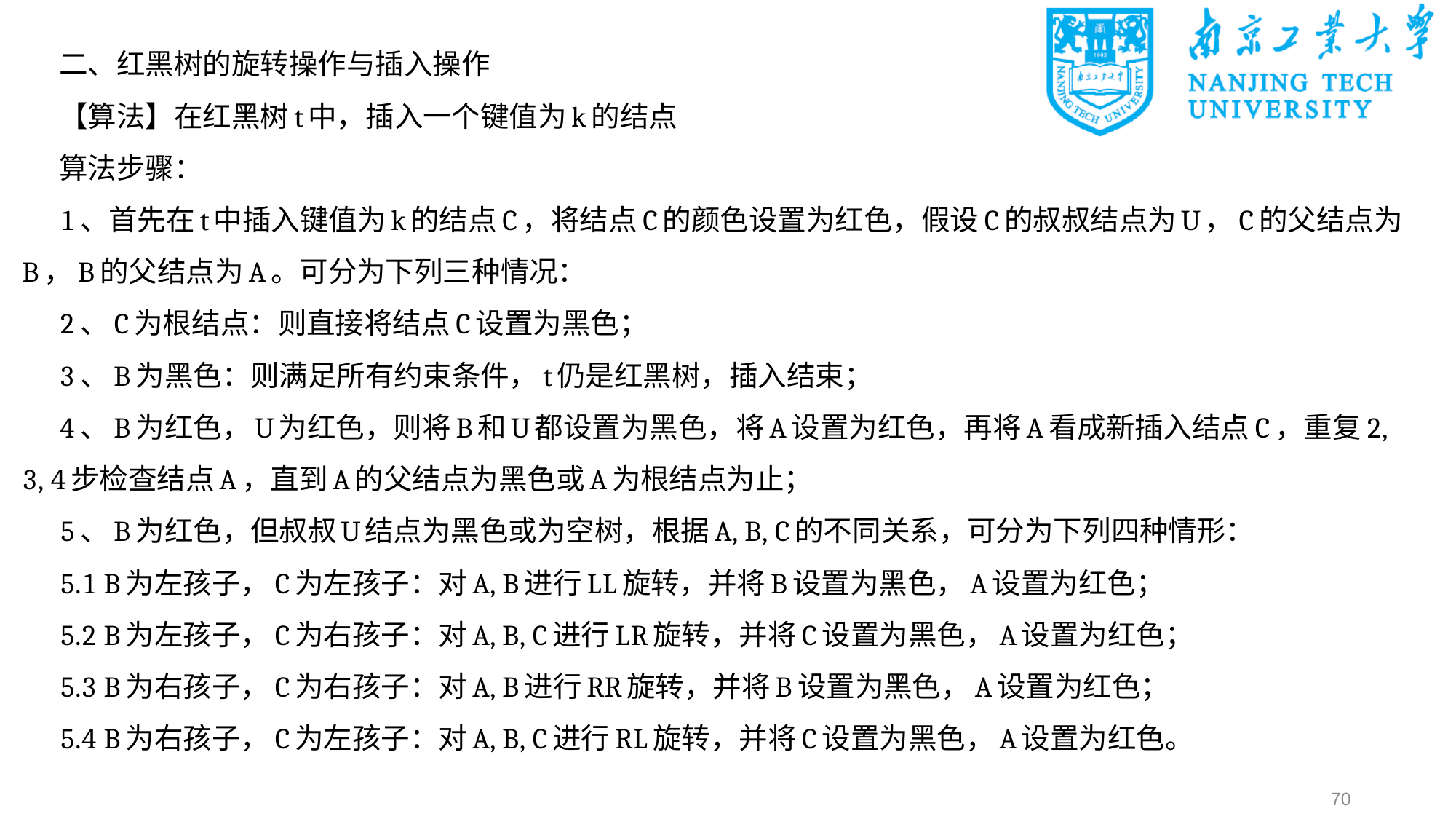

二、红黑树的旋转操作与插入操作
【算法】在红黑树t中，插入一个键值为k的结点
算法步骤：
1、首先在t中插入键值为k的结点C，将结点C的颜色设置为红色，假设C的叔叔结点为U，C的父结点为B，B的父结点为A。可分为下列三种情况：
2、C为根结点：则直接将结点C设置为黑色；
3、B为黑色：则满足所有约束条件，t仍是红黑树，插入结束；
4、B为红色，U为红色，则将B和U都设置为黑色，将A设置为红色，再将A看成新插入结点C，重复2, 3, 4步检查结点A，直到A的父结点为黑色或A为根结点为止；
5、B为红色，但叔叔U结点为黑色或为空树，根据A, B, C的不同关系，可分为下列四种情形：
5.1 B为左孩子，C为左孩子：对A, B进行LL旋转，并将B设置为黑色，A设置为红色；
5.2 B为左孩子，C为右孩子：对A, B, C进行LR旋转，并将C设置为黑色，A设置为红色；
5.3 B为右孩子，C为右孩子：对A, B进行RR旋转，并将B设置为黑色，A设置为红色；
5.4 B为右孩子，C为左孩子：对A, B, C进行RL旋转，并将C设置为黑色，A设置为红色。
70